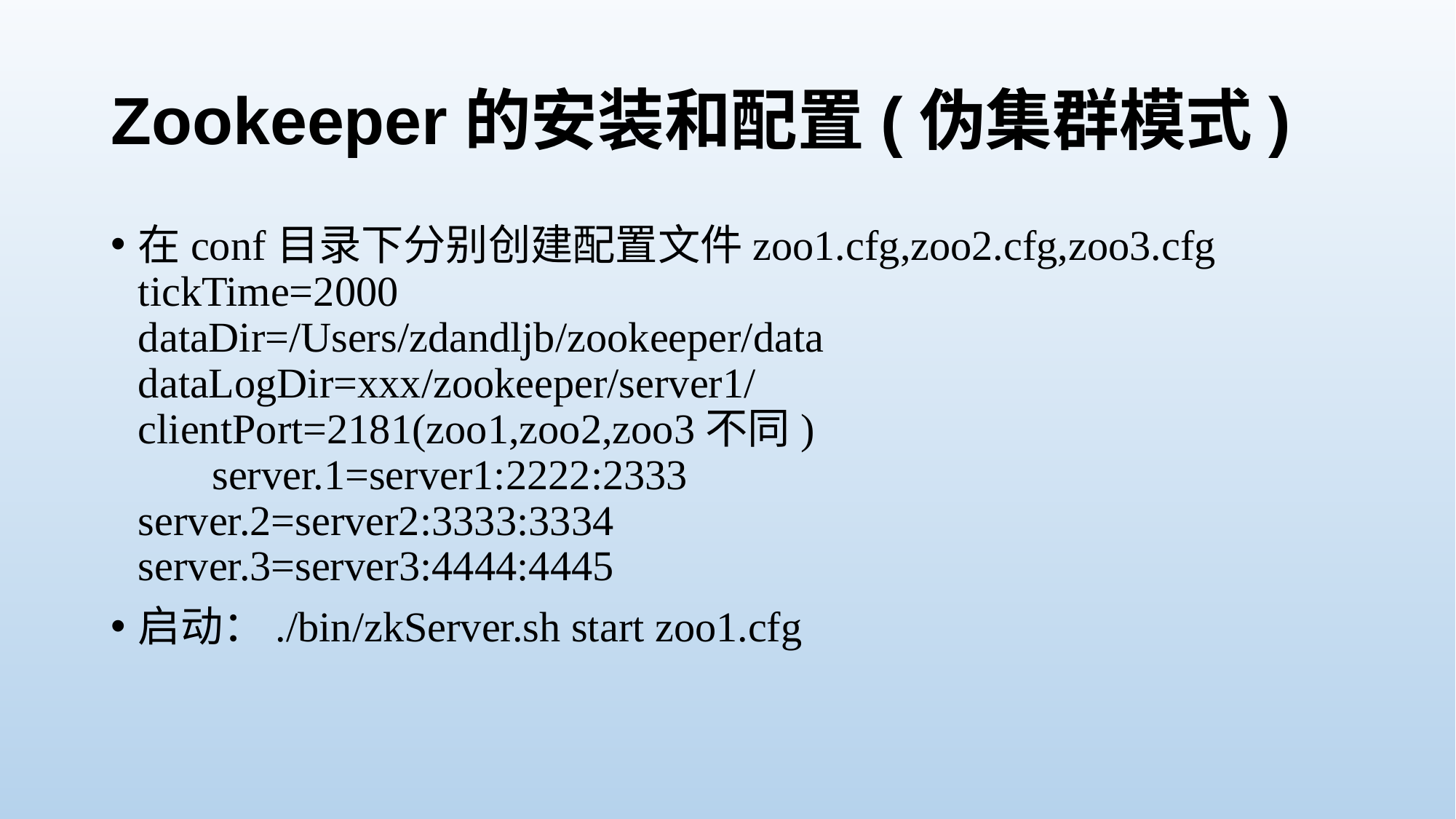

# Zookeeper的安装和配置(伪集群模式)
在conf目录下分别创建配置文件zoo1.cfg,zoo2.cfg,zoo3.cfg tickTime=2000
dataDir=/Users/zdandljb/zookeeper/data
dataLogDir=xxx/zookeeper/server1/
clientPort=2181(zoo1,zoo2,zoo3不同)				                  server.1=server1:2222:2333		               	     server.2=server2:3333:3334		                          server.3=server3:4444:4445
启动：./bin/zkServer.sh start zoo1.cfg